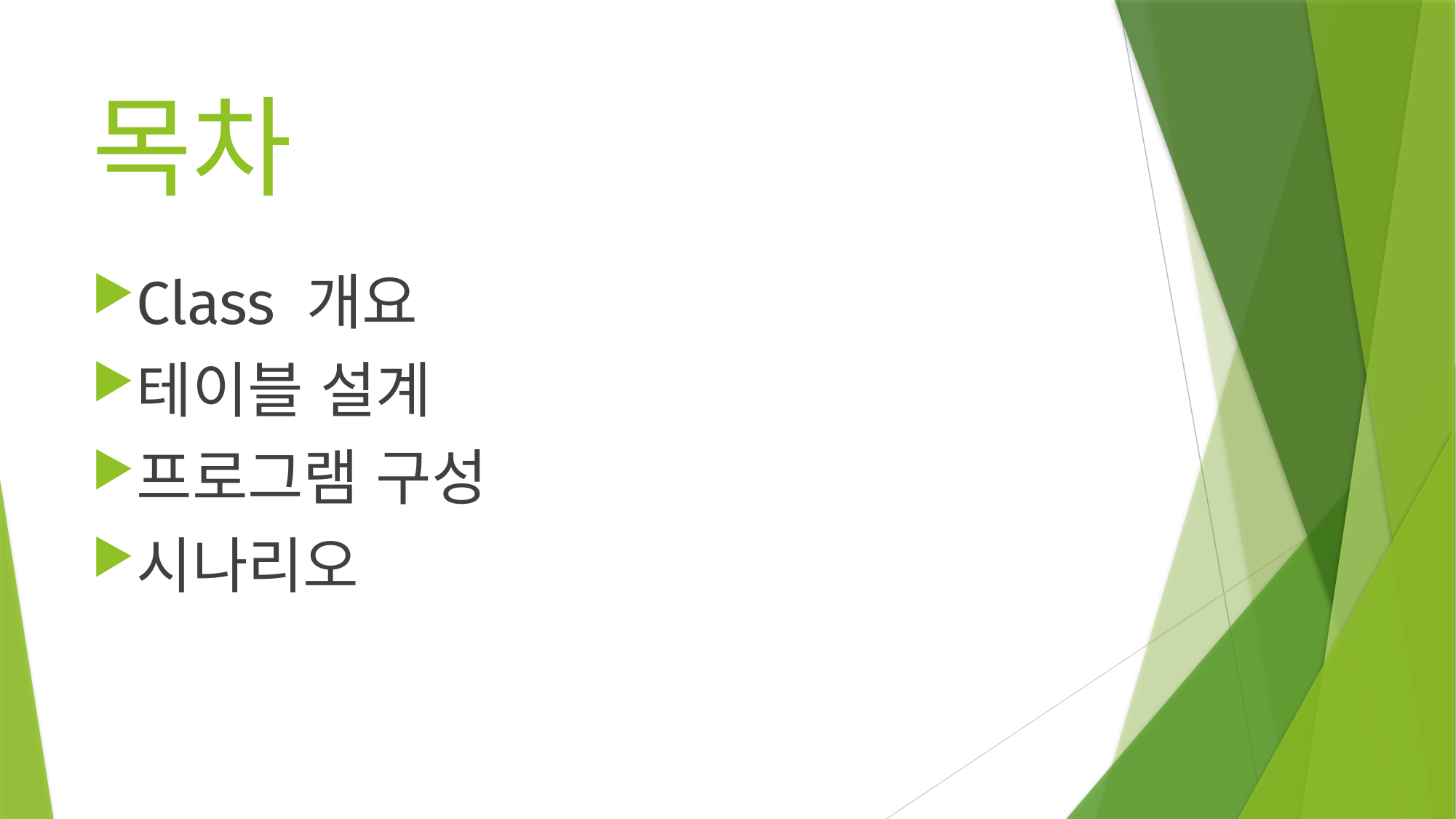

# 목차
Class 개요
테이블 설계
프로그램 구성
시나리오